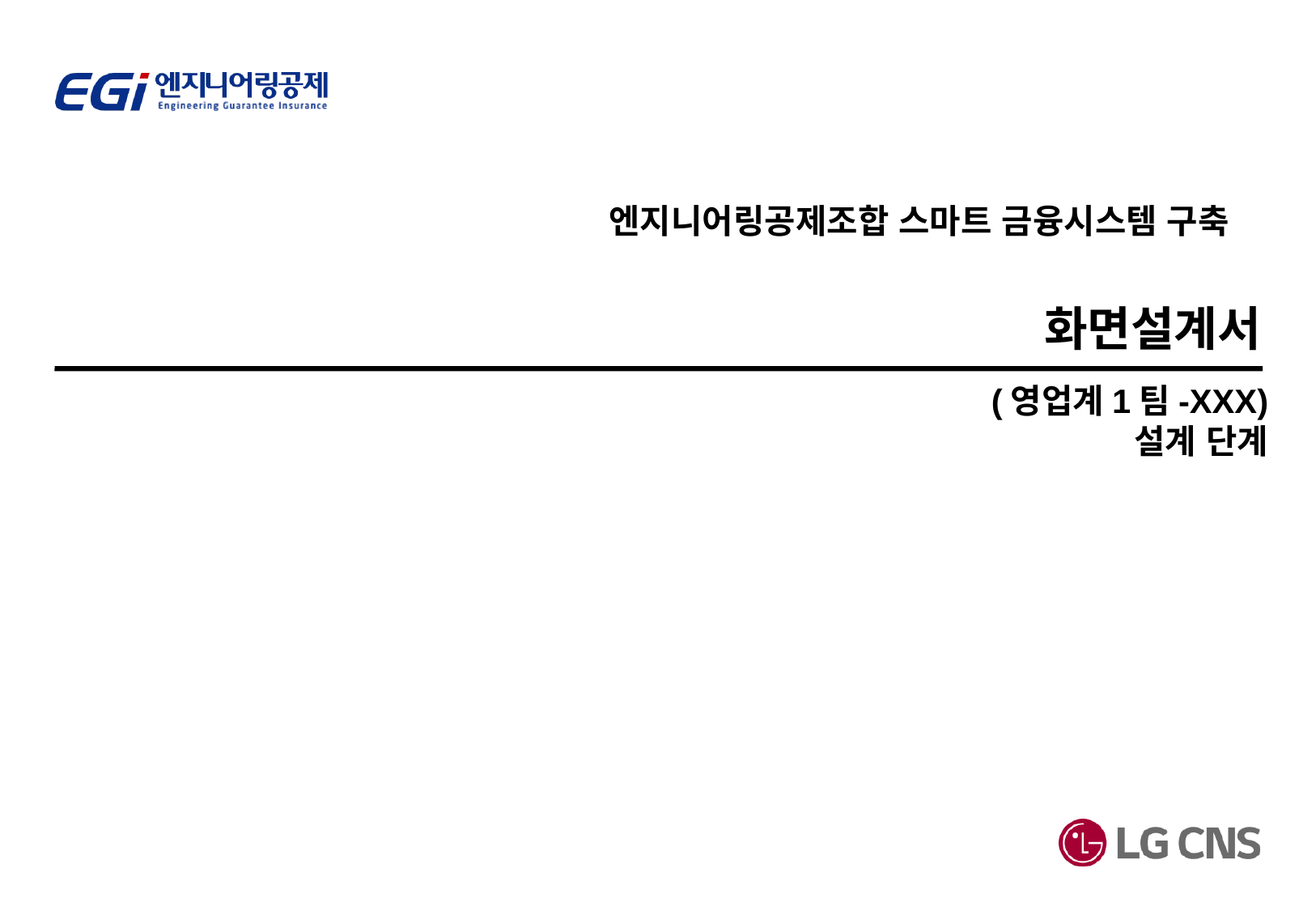

엔지니어링공제조합 스마트 금융시스템 구축
화면설계서
(영업계1팀-XXX)
설계 단계